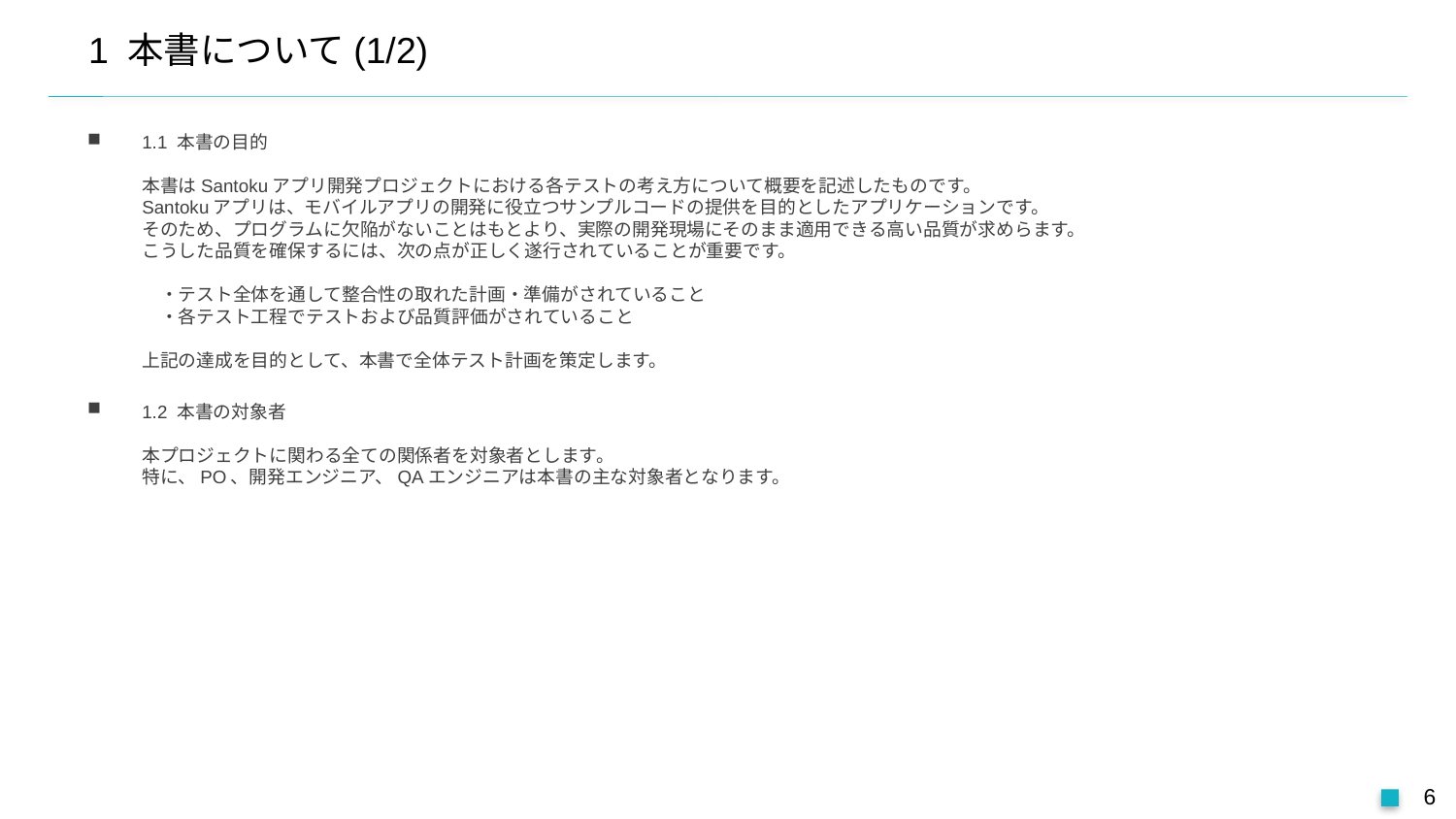

# 1 本書について(1/2)
1.1 本書の目的
本書はSantokuアプリ開発プロジェクトにおける各テストの考え方について概要を記述したものです。
Santokuアプリは、モバイルアプリの開発に役立つサンプルコードの提供を目的としたアプリケーションです。
そのため、プログラムに欠陥がないことはもとより、実際の開発現場にそのまま適用できる高い品質が求めらます。
こうした品質を確保するには、次の点が正しく遂行されていることが重要です。
　・テスト全体を通して整合性の取れた計画・準備がされていること
　・各テスト工程でテストおよび品質評価がされていること
上記の達成を目的として、本書で全体テスト計画を策定します。

1.2 本書の対象者
本プロジェクトに関わる全ての関係者を対象者とします。
特に、PO、開発エンジニア、QAエンジニアは本書の主な対象者となります。